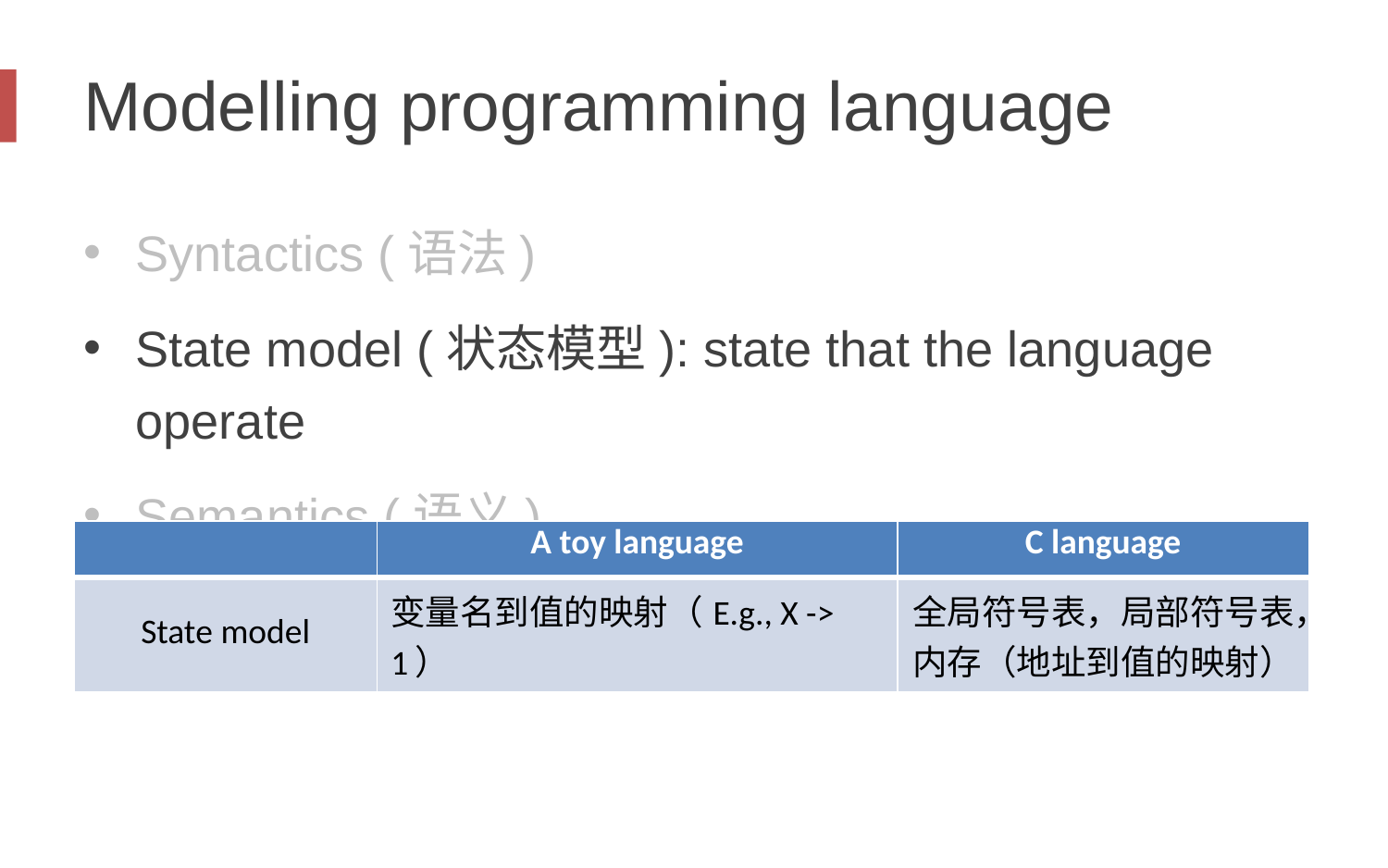

# Modelling programming language
Syntactics (语法)
State model (状态模型): state that the language operate
Semantics (语义)
|  | A toy language | C language |
| --- | --- | --- |
| State model | 变量名到值的映射（E.g., X -> 1） | 全局符号表，局部符号表，内存（地址到值的映射） |